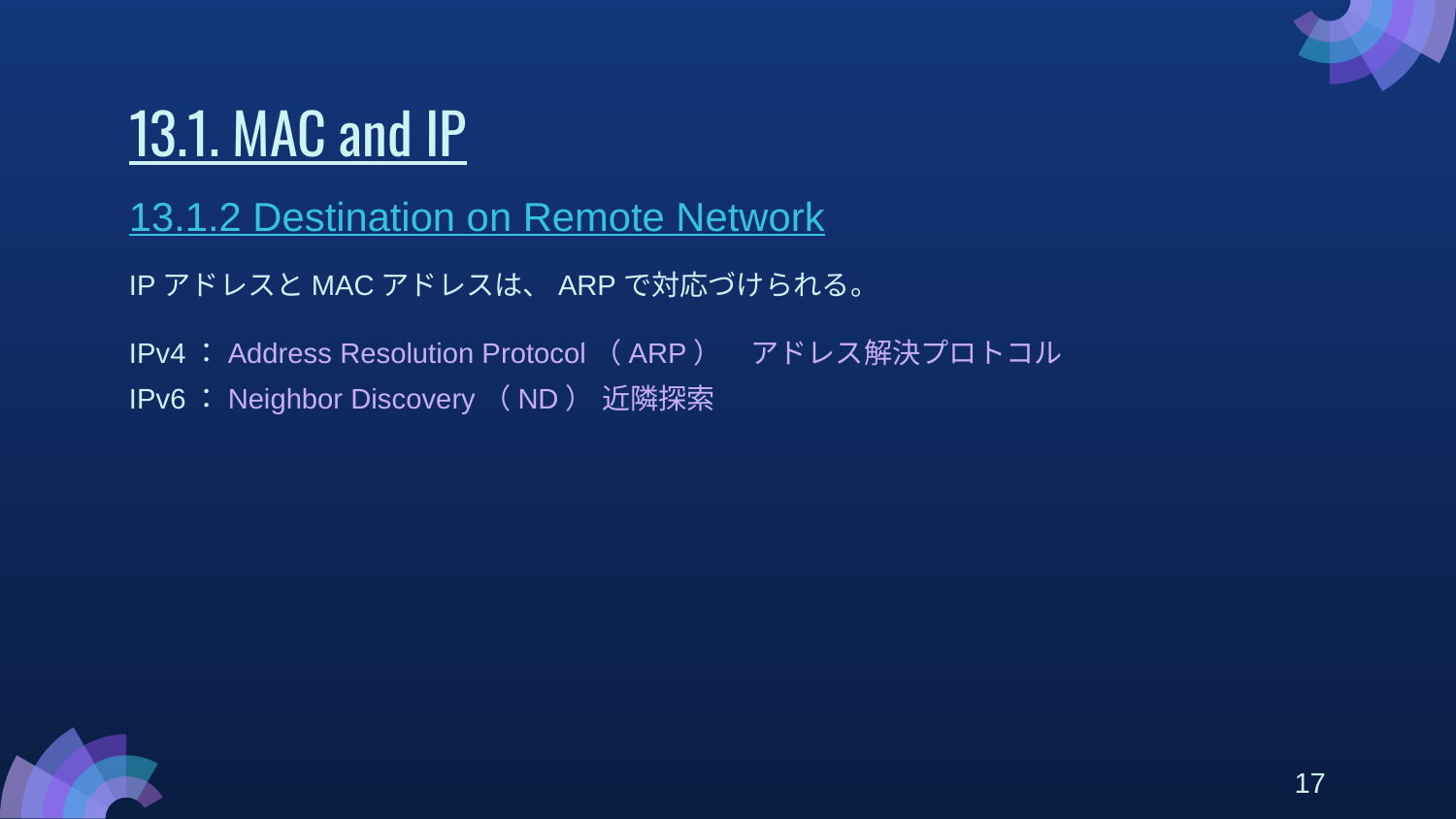

# 13.1. MAC and IP
13.1.2 Destination on Remote Network
IPアドレスとMACアドレスは、ARPで対応づけられる。

IPv4：Address Resolution Protocol（ARP）　アドレス解決プロトコル
IPv6：Neighbor Discovery（ND） 近隣探索
17